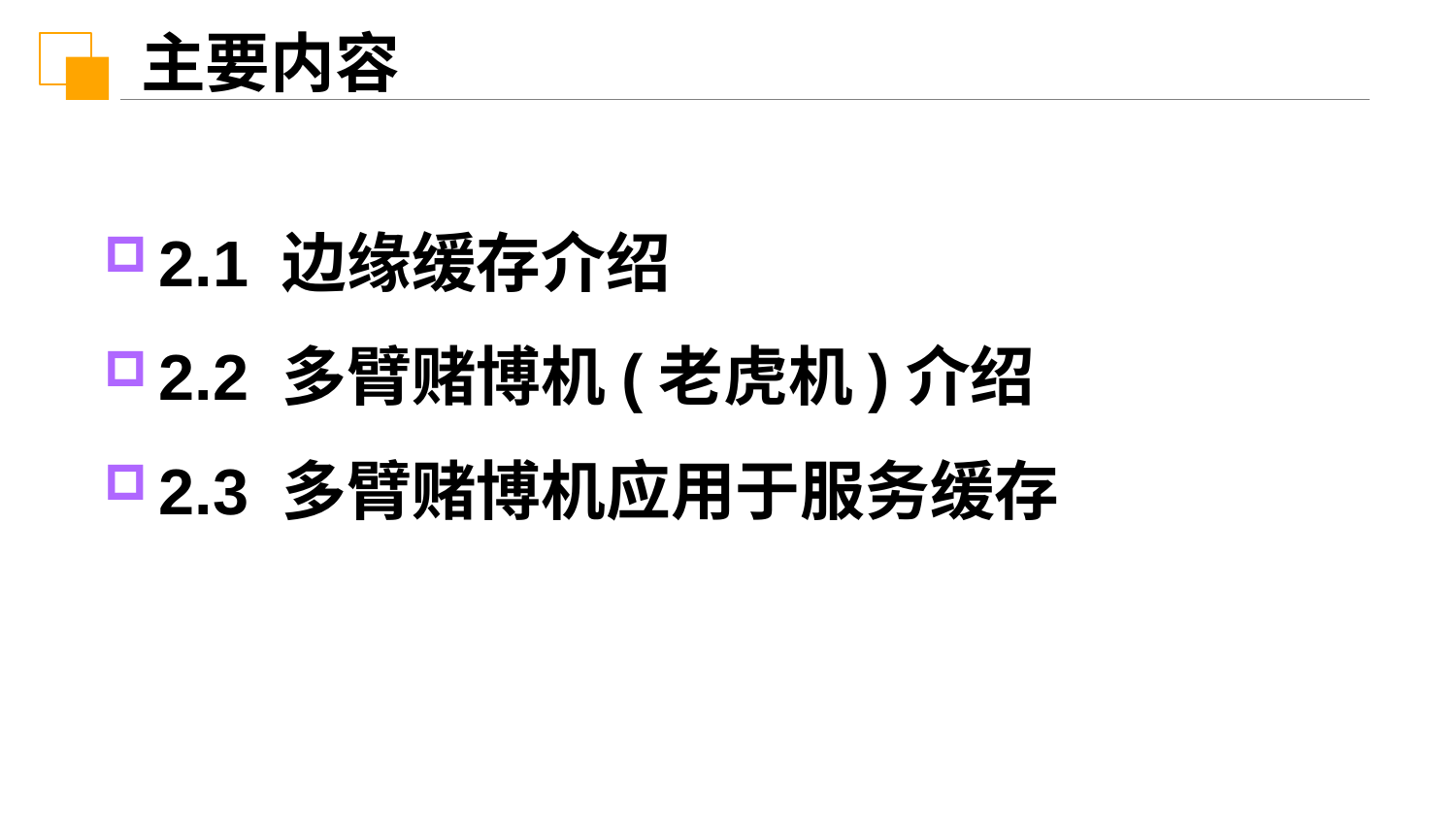

主要内容
2.1 边缘缓存介绍
2.2 多臂赌博机(老虎机)介绍
2.3 多臂赌博机应用于服务缓存